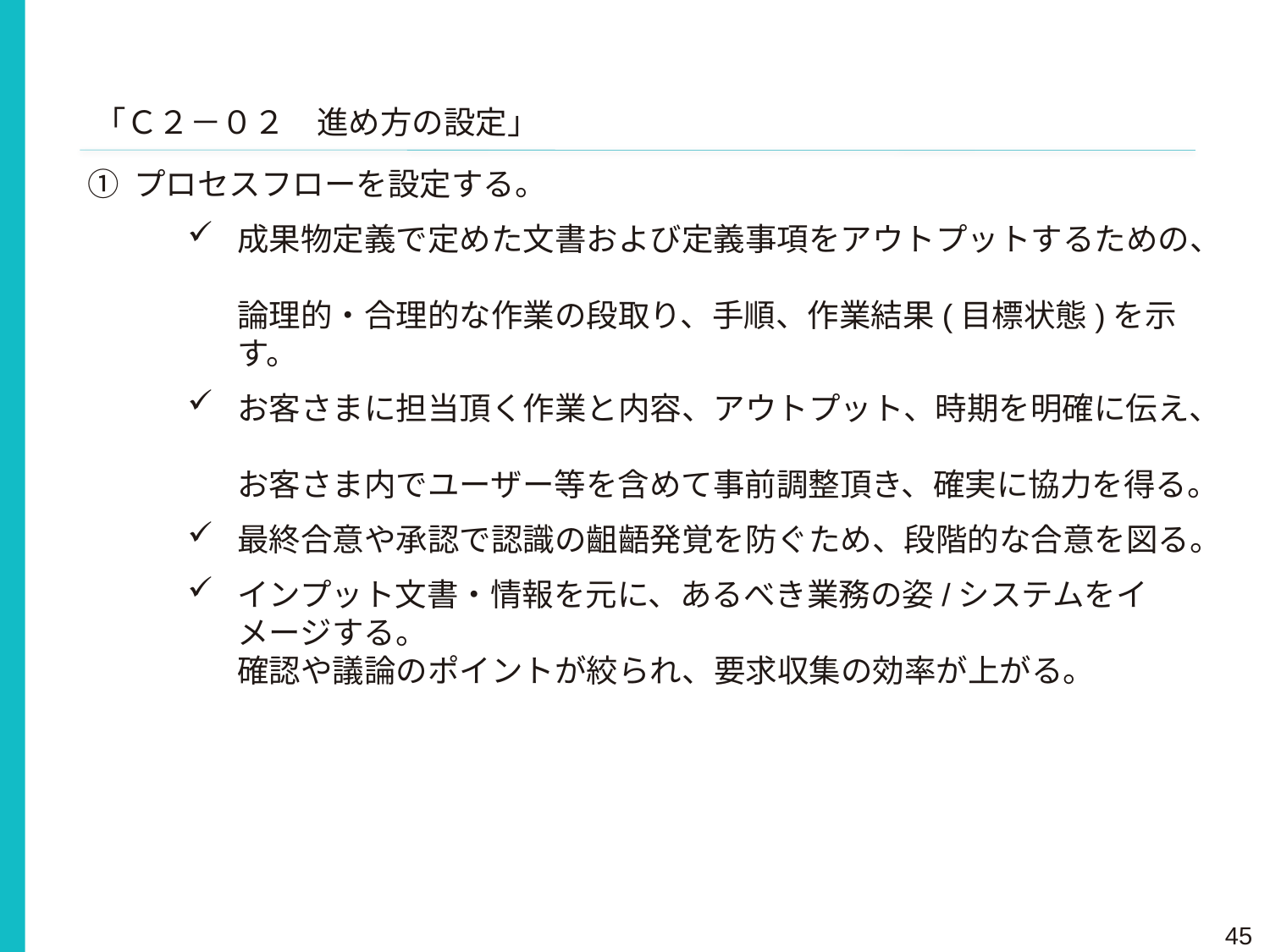

「Ｃ２－０２　進め方の設定」
① プロセスフローを設定する。

成果物定義で定めた文書および定義事項をアウトプットするための、
論理的・合理的な作業の段取り、手順、作業結果(目標状態)を示す。

お客さまに担当頂く作業と内容、アウトプット、時期を明確に伝え、
お客さま内でユーザー等を含めて事前調整頂き、確実に協力を得る。

最終合意や承認で認識の齟齬発覚を防ぐため、段階的な合意を図る。

インプット文書・情報を元に、あるべき業務の姿/システムをイメージする。
確認や議論のポイントが絞られ、要求収集の効率が上がる。

45